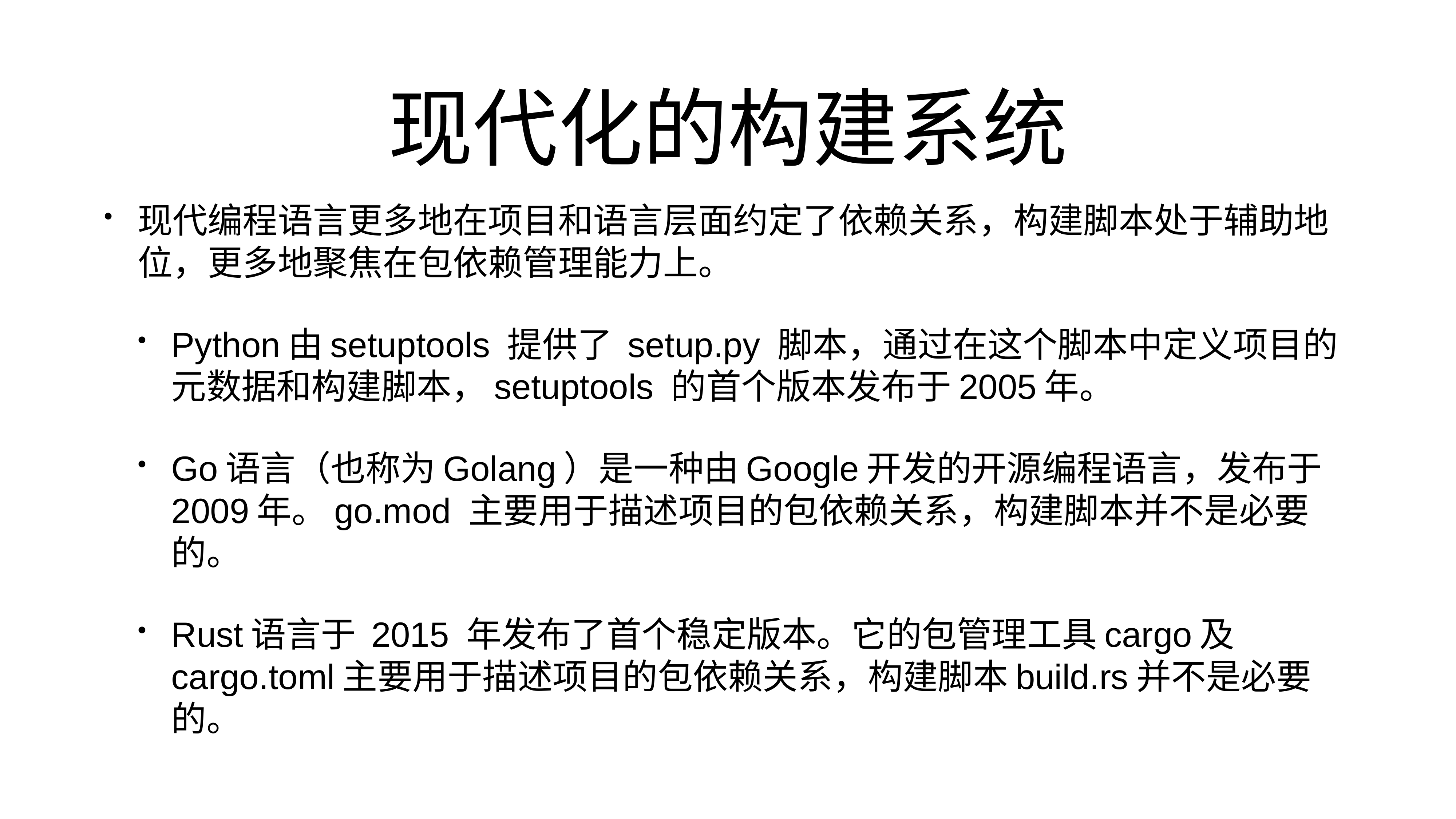

# 现代化的构建系统
现代编程语言更多地在项目和语言层面约定了依赖关系，构建脚本处于辅助地位，更多地聚焦在包依赖管理能力上。
Python由setuptools 提供了 setup.py 脚本，通过在这个脚本中定义项目的元数据和构建脚本，setuptools 的首个版本发布于2005年。
Go语言（也称为Golang）是一种由Google开发的开源编程语言，发布于2009年。go.mod 主要用于描述项目的包依赖关系，构建脚本并不是必要的。
Rust语言于 2015 年发布了首个稳定版本。它的包管理工具cargo及cargo.toml主要用于描述项目的包依赖关系，构建脚本build.rs并不是必要的。